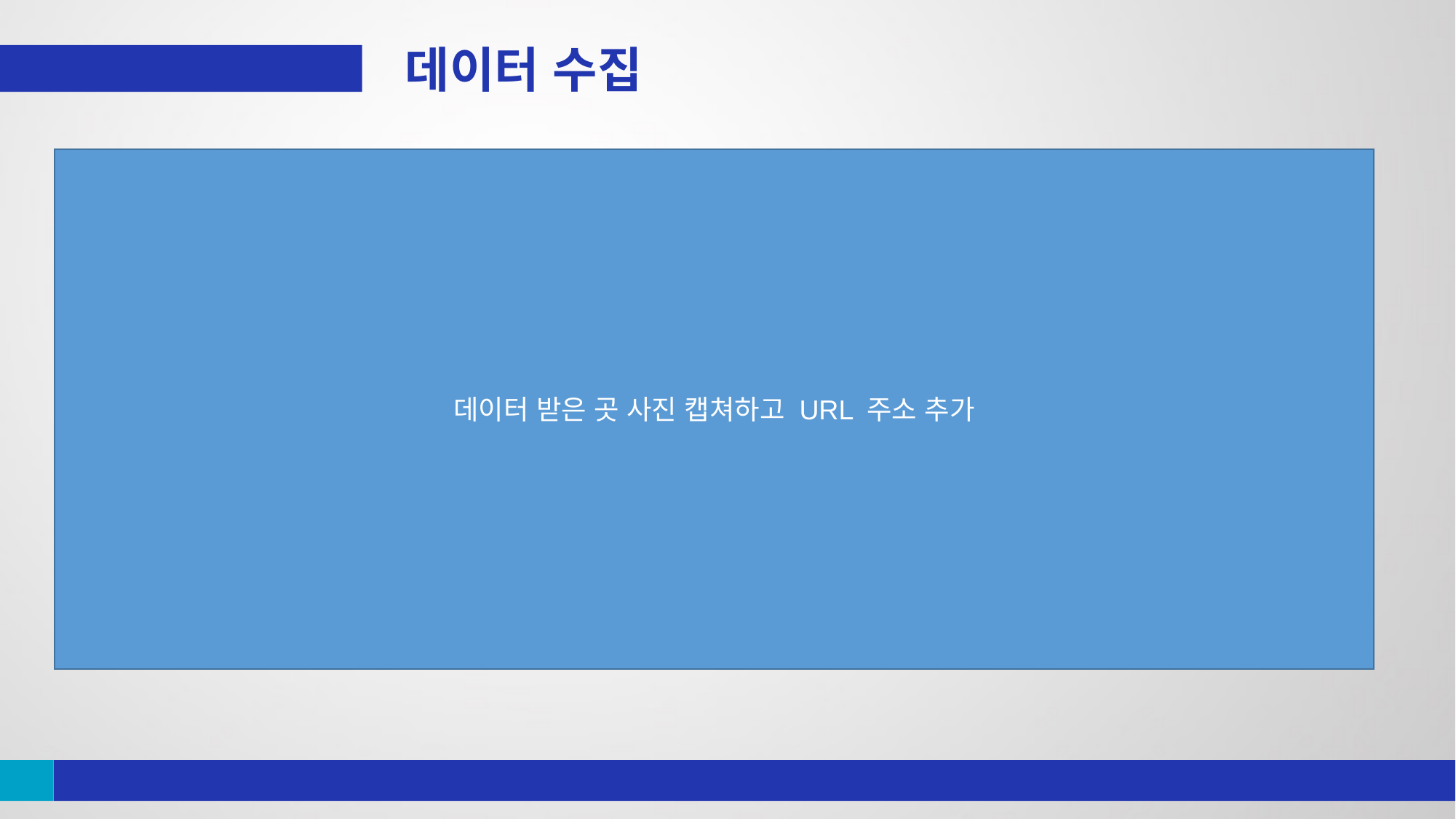

데이터 수집
SYSTEM
BIGDATA
청년인재

데이터 받은 곳 사진 캡쳐하고 URL 주소 추가
Team Name

빅데이터 청년인재 일자리 연계사업